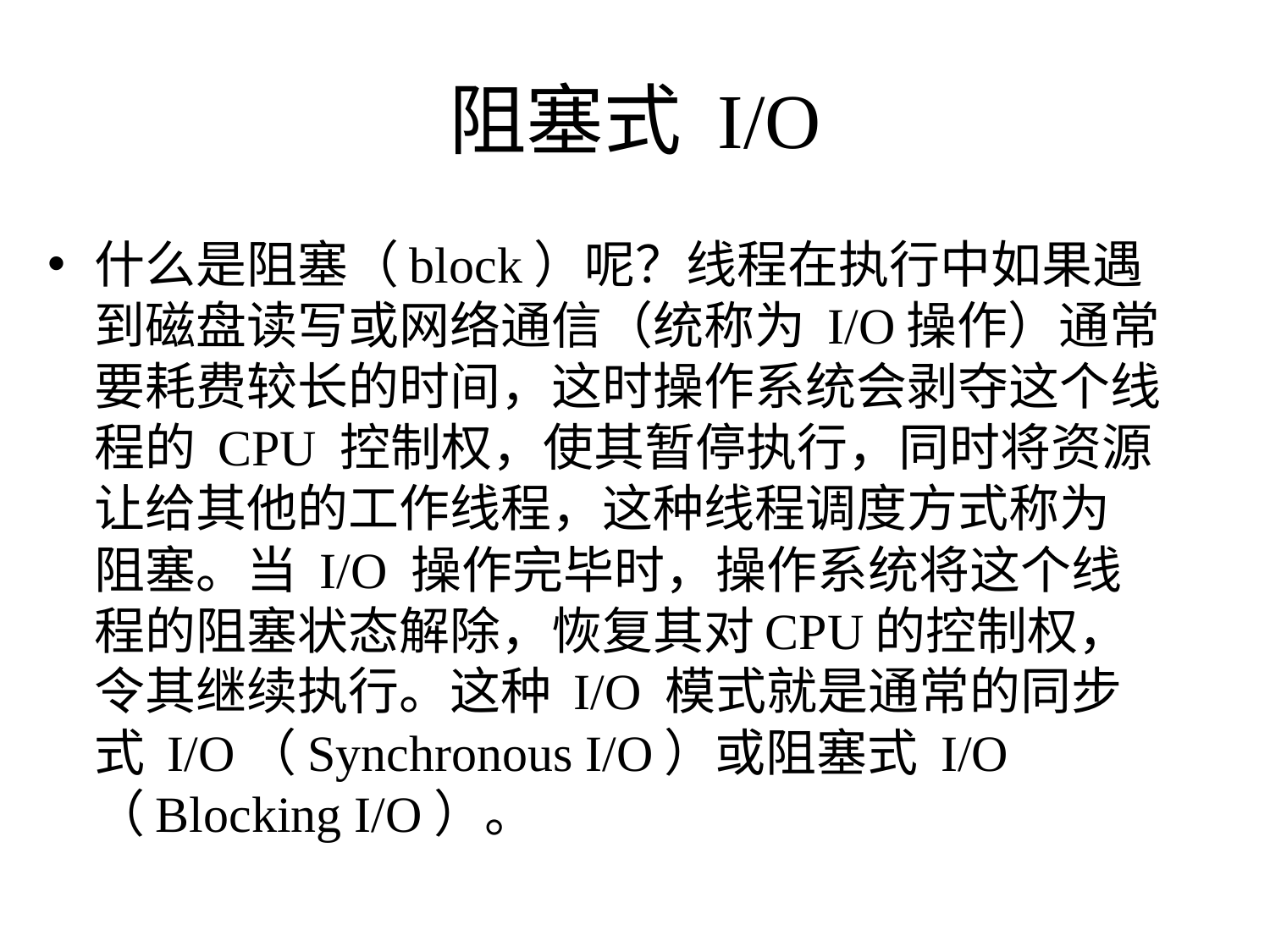

# 阻塞式 I/O
什么是阻塞（block）呢？线程在执行中如果遇到磁盘读写或网络通信（统称为 I/O操作）通常要耗费较长的时间，这时操作系统会剥夺这个线程的 CPU 控制权，使其暂停执行，同时将资源让给其他的工作线程，这种线程调度方式称为 阻塞。当 I/O 操作完毕时，操作系统将这个线程的阻塞状态解除，恢复其对CPU的控制权，令其继续执行。这种 I/O 模式就是通常的同步式 I/O（Synchronous I/O）或阻塞式 I/O （Blocking I/O）。